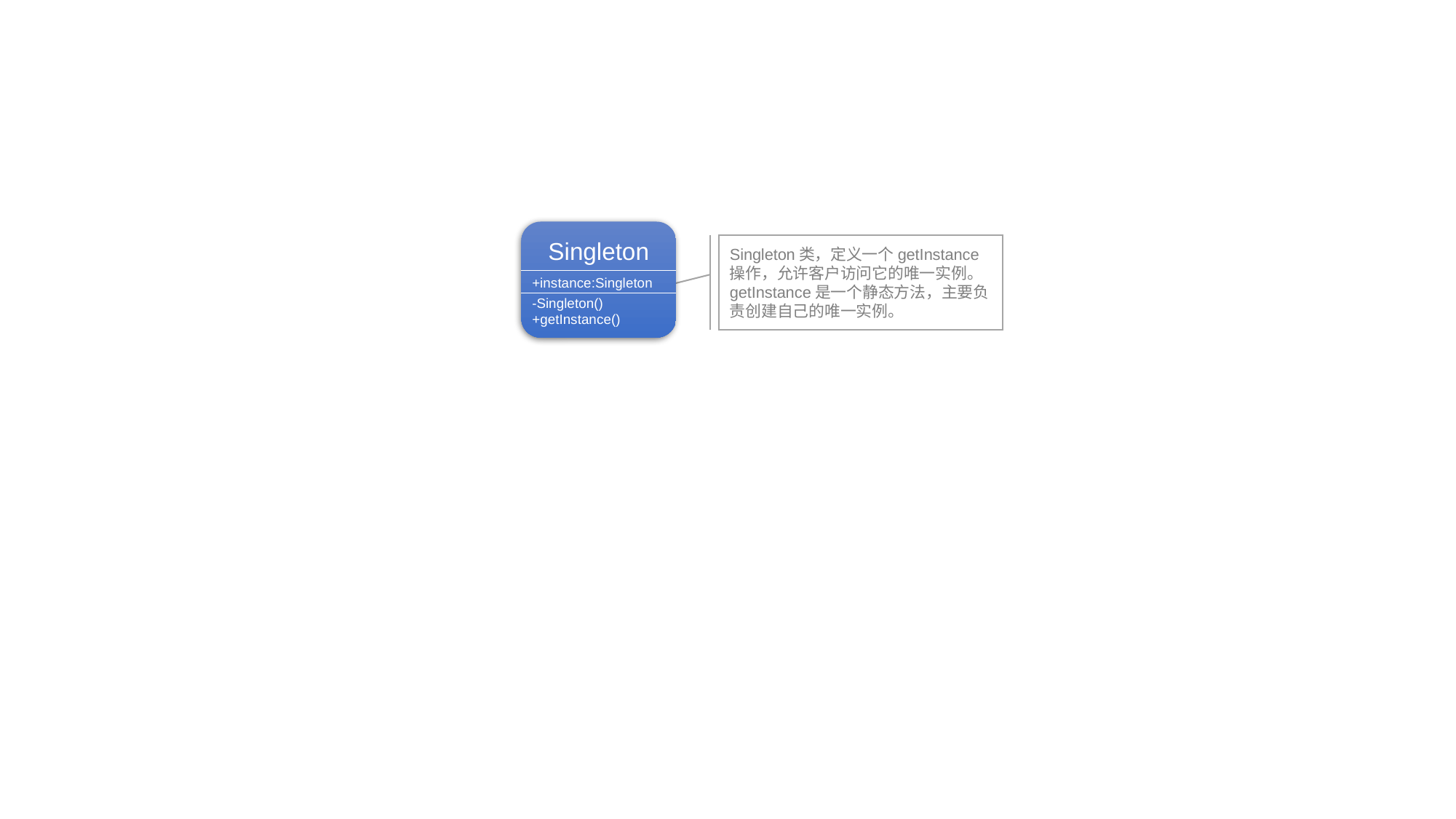

Singleton
-Singleton()
+getInstance()
Singleton类，定义一个getInstance操作，允许客户访问它的唯一实例。getInstance是一个静态方法，主要负责创建自己的唯一实例。
+instance:Singleton